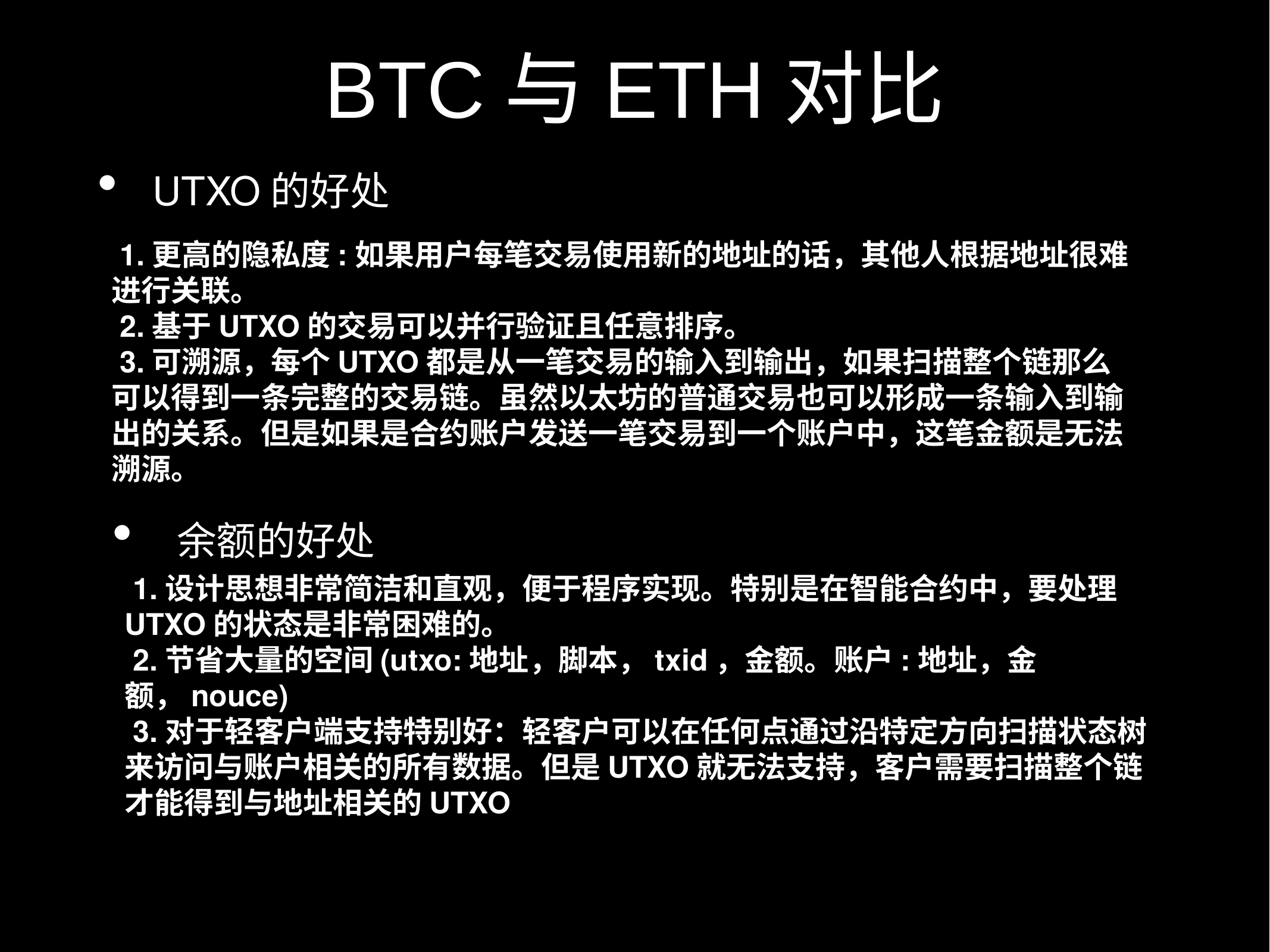

# BTC与ETH对比
 UTXO的好处
 1.更高的隐私度:如果用户每笔交易使用新的地址的话，其他人根据地址很难进行关联。
 2.基于UTXO的交易可以并行验证且任意排序。
 3.可溯源，每个UTXO都是从一笔交易的输入到输出，如果扫描整个链那么可以得到一条完整的交易链。虽然以太坊的普通交易也可以形成一条输入到输出的关系。但是如果是合约账户发送一笔交易到一个账户中，这笔金额是无法溯源。
 余额的好处
 1.设计思想非常简洁和直观，便于程序实现。特别是在智能合约中，要处理UTXO的状态是非常困难的。
 2.节省大量的空间(utxo:地址，脚本，txid，金额。账户:地址，金额，nouce)
 3.对于轻客户端支持特别好：轻客户可以在任何点通过沿特定方向扫描状态树来访问与账户相关的所有数据。但是UTXO就无法支持，客户需要扫描整个链才能得到与地址相关的UTXO